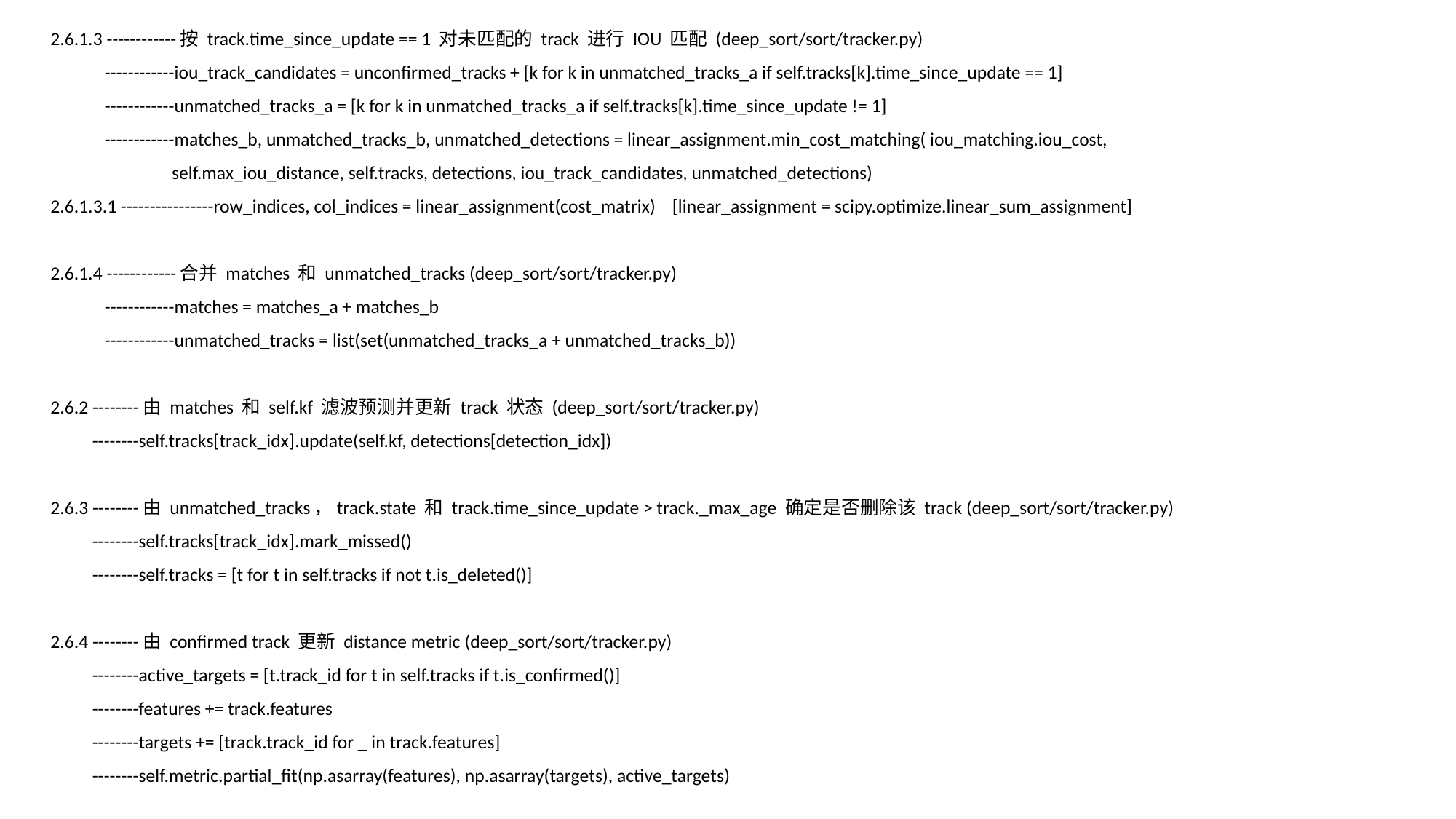

2.6.1.3 ------------按 track.time_since_update == 1 对未匹配的 track 进行 IOU 匹配 (deep_sort/sort/tracker.py)
             ------------iou_track_candidates = unconfirmed_tracks + [k for k in unmatched_tracks_a if self.tracks[k].time_since_update == 1]
             ------------unmatched_tracks_a = [k for k in unmatched_tracks_a if self.tracks[k].time_since_update != 1]
             ------------matches_b, unmatched_tracks_b, unmatched_detections = linear_assignment.min_cost_matching( iou_matching.iou_cost,
                             self.max_iou_distance, self.tracks, detections, iou_track_candidates, unmatched_detections)
2.6.1.3.1 ----------------row_indices, col_indices = linear_assignment(cost_matrix)    [linear_assignment = scipy.optimize.linear_sum_assignment]

2.6.1.4 ------------合并 matches 和 unmatched_tracks (deep_sort/sort/tracker.py)
             ------------matches = matches_a + matches_b
             ------------unmatched_tracks = list(set(unmatched_tracks_a + unmatched_tracks_b))

2.6.2 --------由 matches 和 self.kf 滤波预测并更新 track 状态 (deep_sort/sort/tracker.py)
          --------self.tracks[track_idx].update(self.kf, detections[detection_idx])

2.6.3 --------由 unmatched_tracks，track.state 和 track.time_since_update > track._max_age 确定是否删除该 track (deep_sort/sort/tracker.py)
          --------self.tracks[track_idx].mark_missed()
          --------self.tracks = [t for t in self.tracks if not t.is_deleted()]

2.6.4 --------由 confirmed track 更新 distance metric (deep_sort/sort/tracker.py)
          --------active_targets = [t.track_id for t in self.tracks if t.is_confirmed()]
          --------features += track.features
          --------targets += [track.track_id for _ in track.features]
          --------self.metric.partial_fit(np.asarray(features), np.asarray(targets), active_targets)